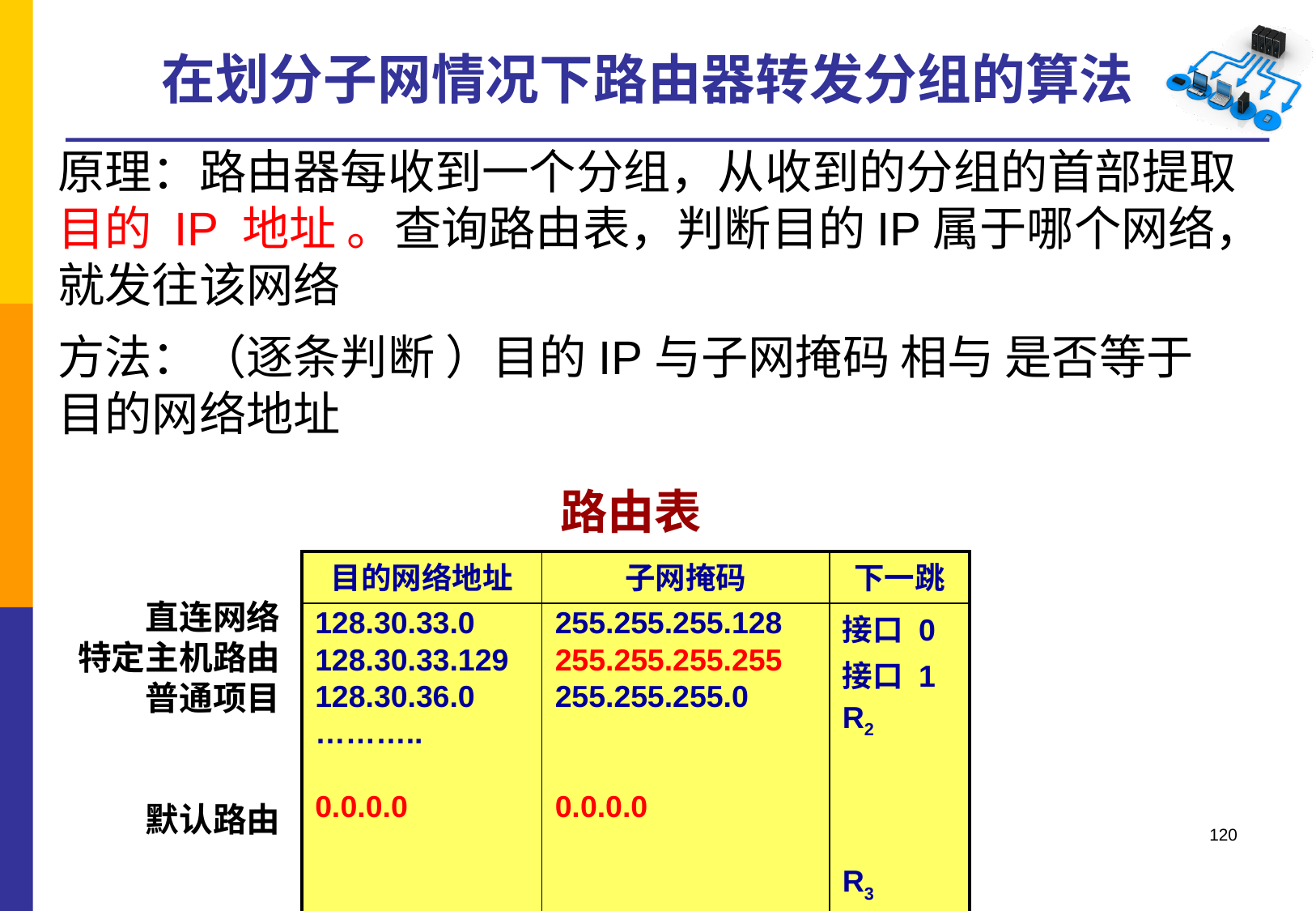

# 在划分子网情况下路由器转发分组的算法
原理：路由器每收到一个分组，从收到的分组的首部提取目的 IP 地址 。查询路由表，判断目的IP属于哪个网络，就发往该网络
方法：（逐条判断 ）目的IP与子网掩码 相与 是否等于 目的网络地址

路由表
| 目的网络地址 | 子网掩码 | 下一跳 |
| --- | --- | --- |
| 128.30.33.0 128.30.33.129 128.30.36.0 ……….. 0.0.0.0 | 255.255.255.128 255.255.255.255 255.255.255.0 0.0.0.0 | 接口 0 接口 1 R2 R3 |
直连网络
特定主机路由
普通项目

默认路由

120